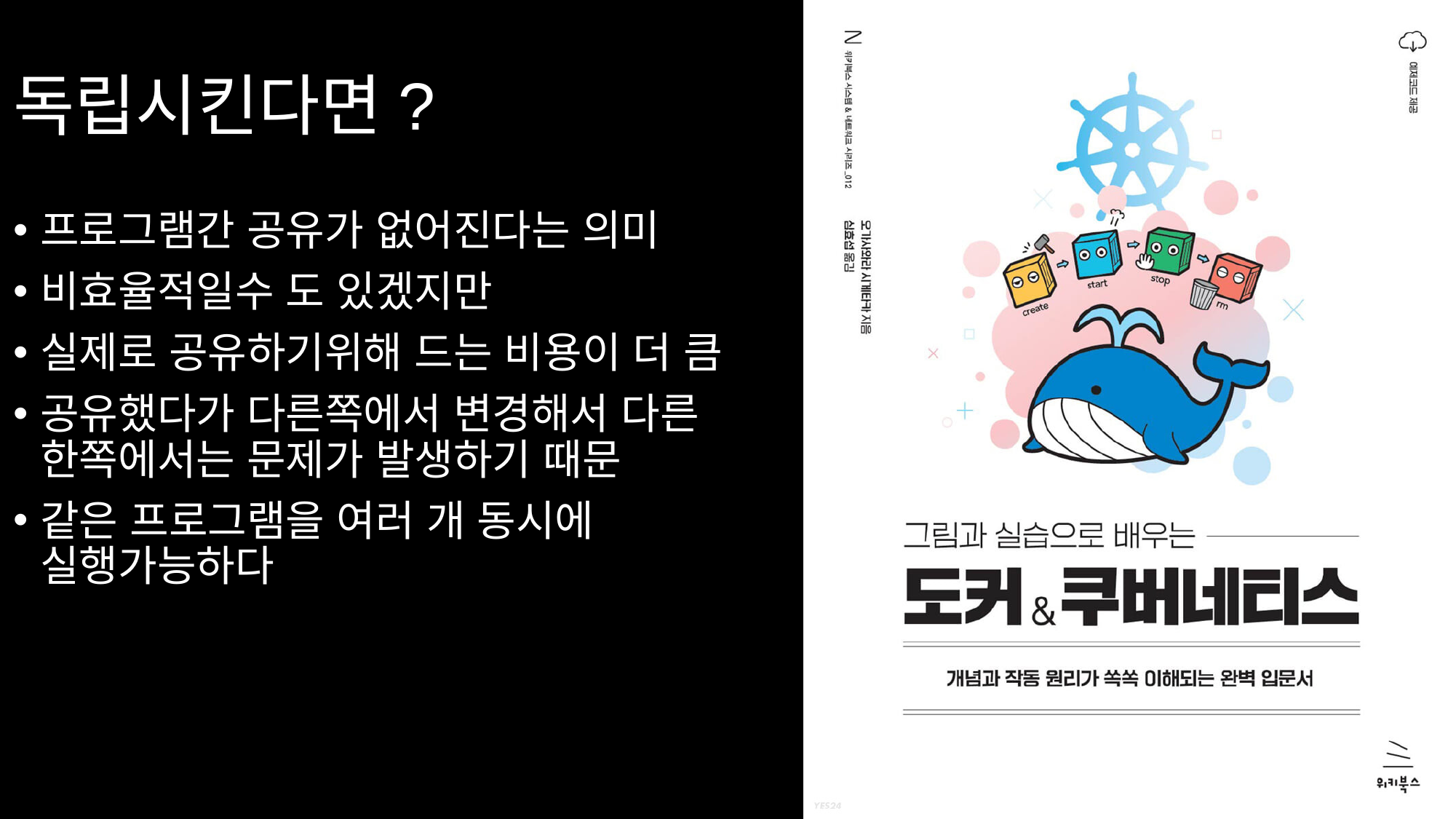

# 독립시킨다면?
프로그램간 공유가 없어진다는 의미
비효율적일수 도 있겠지만
실제로 공유하기위해 드는 비용이 더 큼
공유했다가 다른쪽에서 변경해서 다른 한쪽에서는 문제가 발생하기 때문
같은 프로그램을 여러 개 동시에 실행가능하다